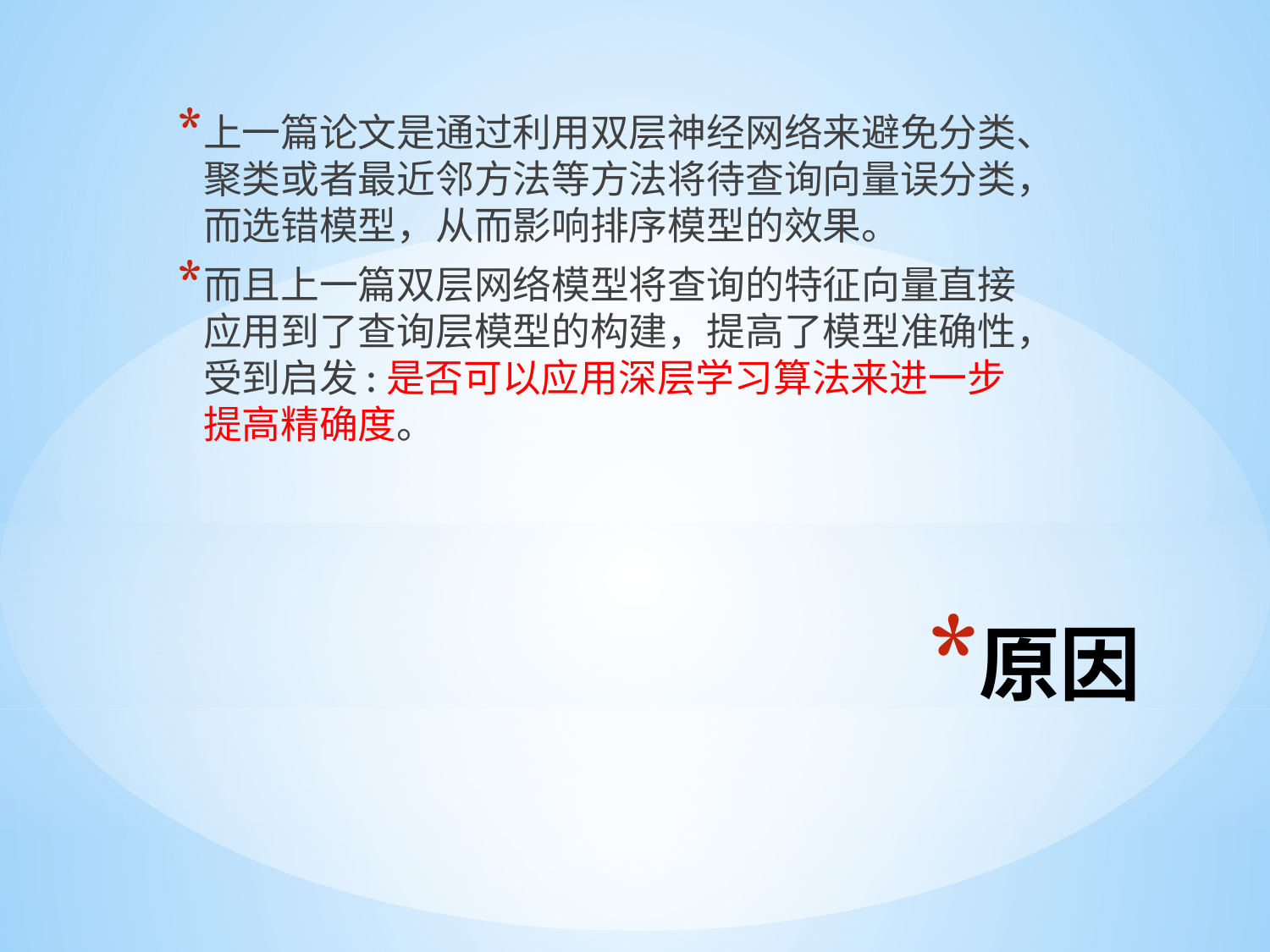

上一篇论文是通过利用双层神经网络来避免分类、聚类或者最近邻方法等方法将待查询向量误分类，而选错模型，从而影响排序模型的效果。
而且上一篇双层网络模型将查询的特征向量直接应用到了查询层模型的构建，提高了模型准确性，受到启发:是否可以应用深层学习算法来进一步提高精确度。
# 原因